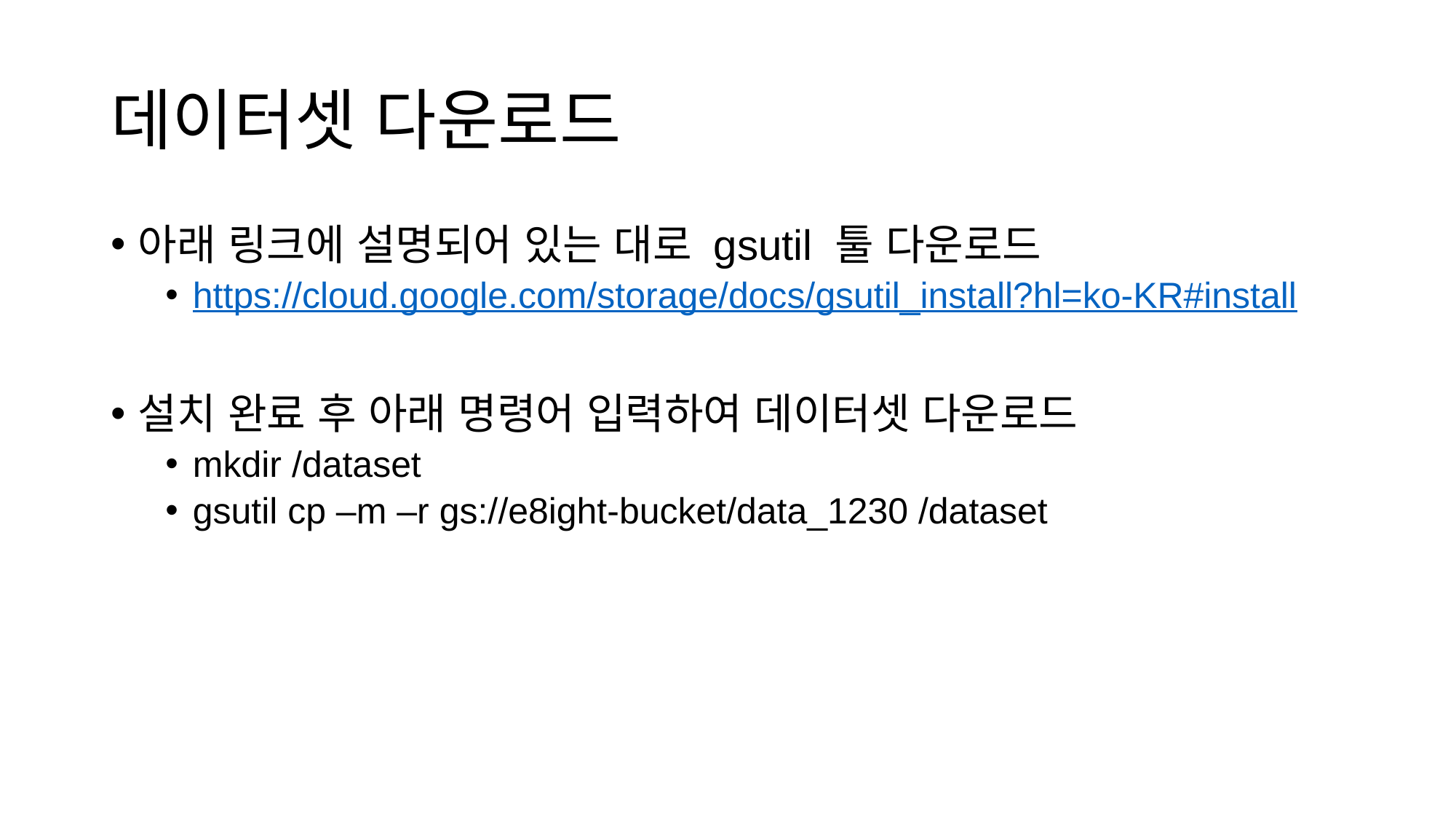

# 데이터셋 다운로드
아래 링크에 설명되어 있는 대로 gsutil 툴 다운로드
https://cloud.google.com/storage/docs/gsutil_install?hl=ko-KR#install

설치 완료 후 아래 명령어 입력하여 데이터셋 다운로드
mkdir /dataset
gsutil cp –m –r gs://e8ight-bucket/data_1230 /dataset